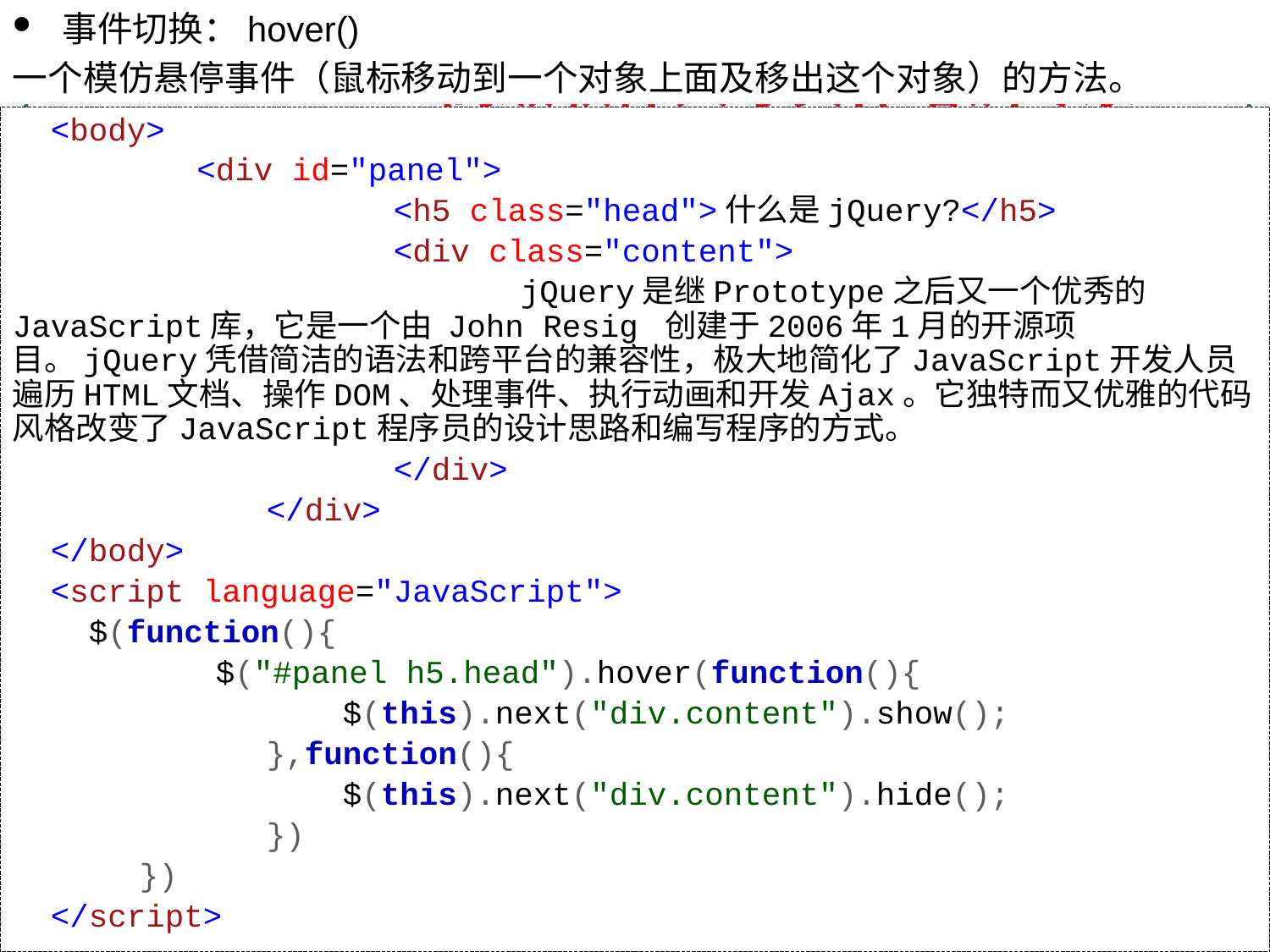

jQuery 中的事件
事件切换：hover()
一个模仿悬停事件（鼠标移动到一个对象上面及移出这个对象）的方法。
  <body>
  	   <div id="panel">
			<h5 class="head">什么是jQuery?</h5>
			<div class="content">
				jQuery是继Prototype之后又一个优秀的JavaScript库，它是一个由 John Resig 创建于2006年1月的开源项目。jQuery凭借简洁的语法和跨平台的兼容性，极大地简化了JavaScript开发人员遍历HTML文档、操作DOM、处理事件、执行动画和开发Ajax。它独特而又优雅的代码风格改变了JavaScript程序员的设计思路和编写程序的方式。
			</div>
		</div>
  </body>
  <script language="JavaScript">
    $(function(){
	    $("#panel h5.head").hover(function(){
		    $(this).next("div.content").show();
		},function(){
		    $(this).next("div.content").hide();
		})
	})
  </script>
北京传智播客教育 www.itcast.cn